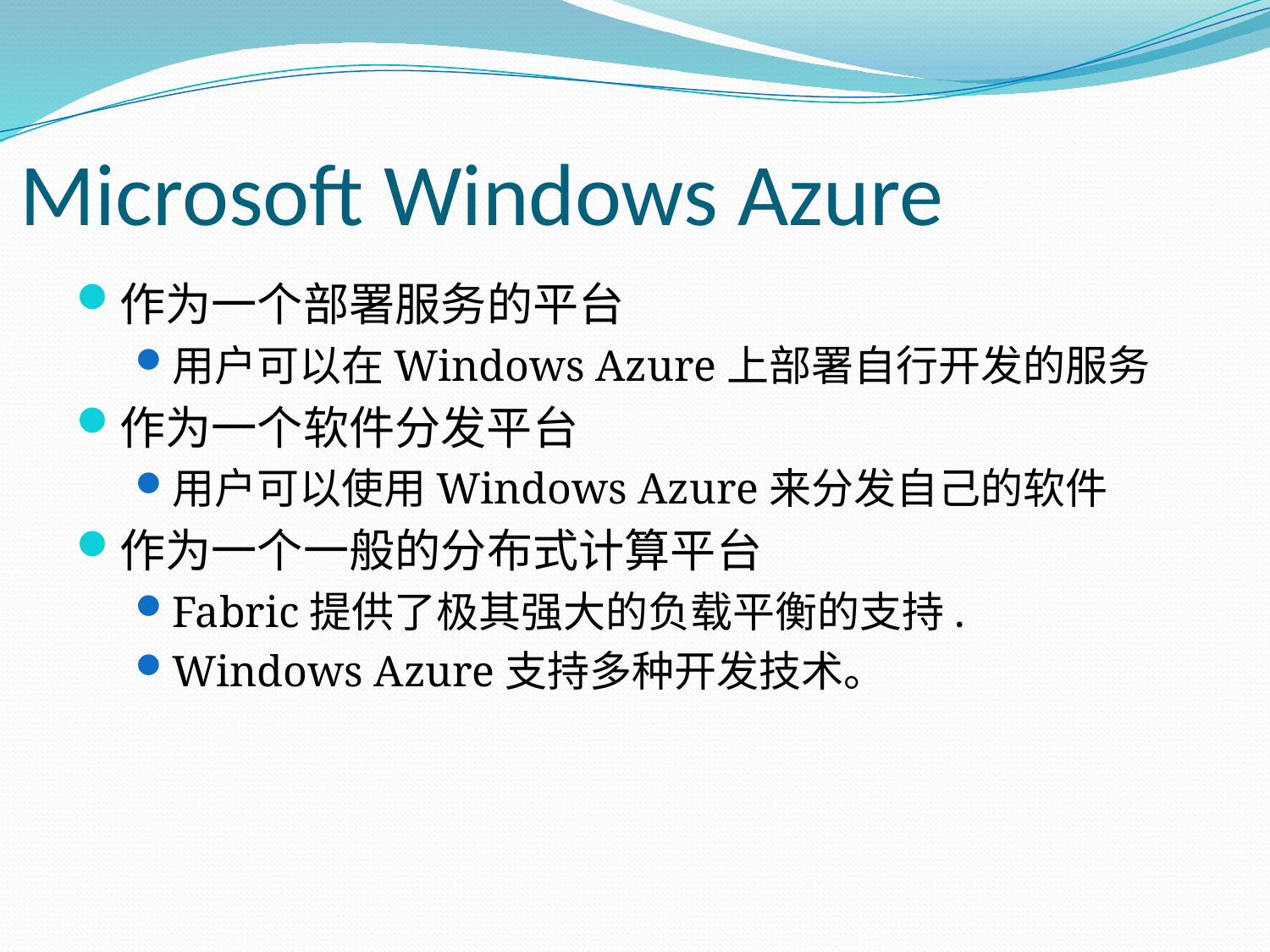

# Microsoft Windows Azure
作为一个部署服务的平台
用户可以在Windows Azure上部署自行开发的服务
作为一个软件分发平台
用户可以使用Windows Azure来分发自己的软件
作为一个一般的分布式计算平台
Fabric提供了极其强大的负载平衡的支持.
Windows Azure支持多种开发技术。